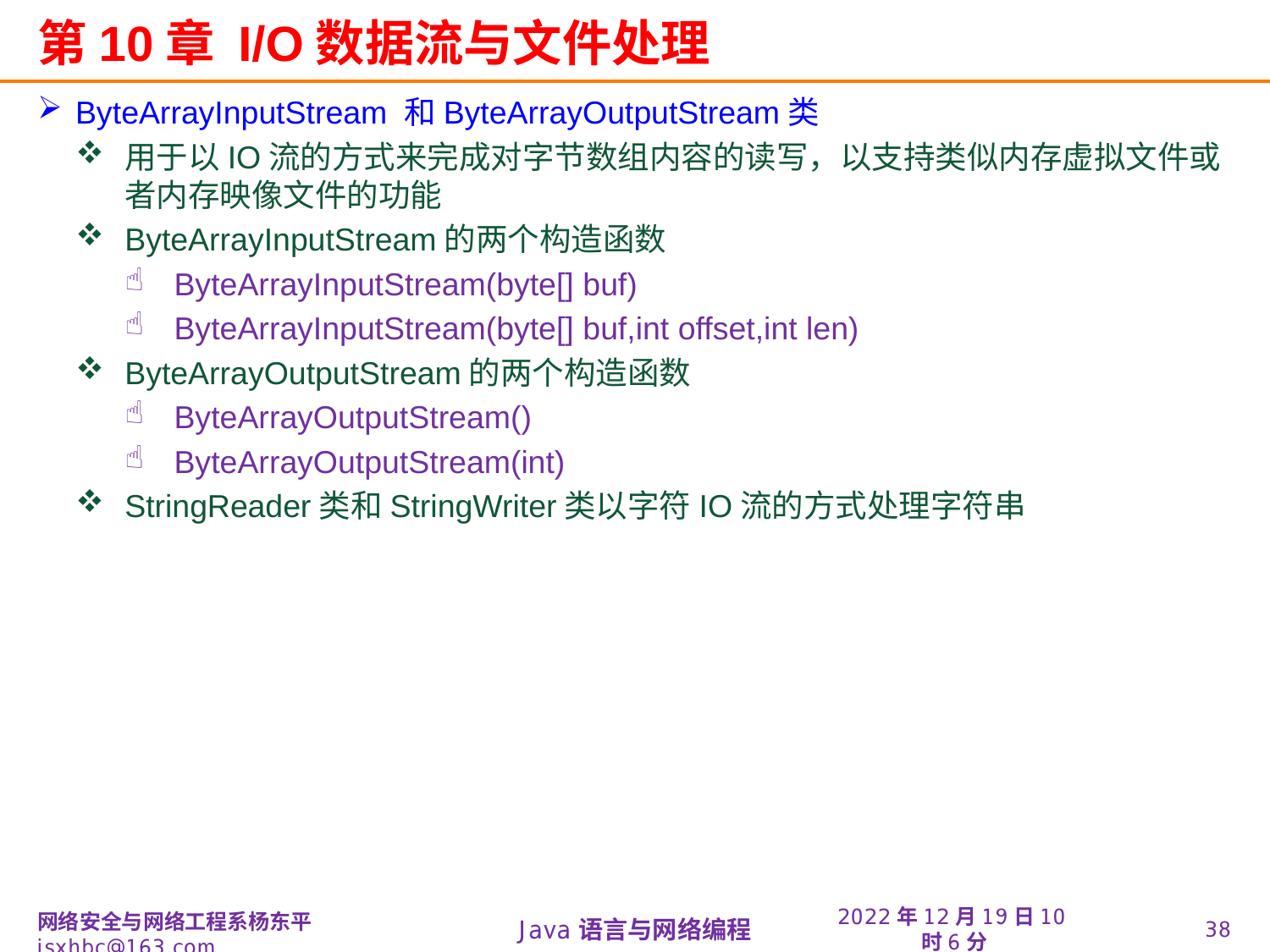

# 第10章 I/O数据流与文件处理
ByteArrayInputStream 和ByteArrayOutputStream类
用于以IO流的方式来完成对字节数组内容的读写，以支持类似内存虚拟文件或者内存映像文件的功能
ByteArrayInputStream的两个构造函数
ByteArrayInputStream(byte[] buf)
ByteArrayInputStream(byte[] buf,int offset,int len)
ByteArrayOutputStream的两个构造函数
ByteArrayOutputStream()
ByteArrayOutputStream(int)
StringReader类和StringWriter类以字符IO流的方式处理字符串